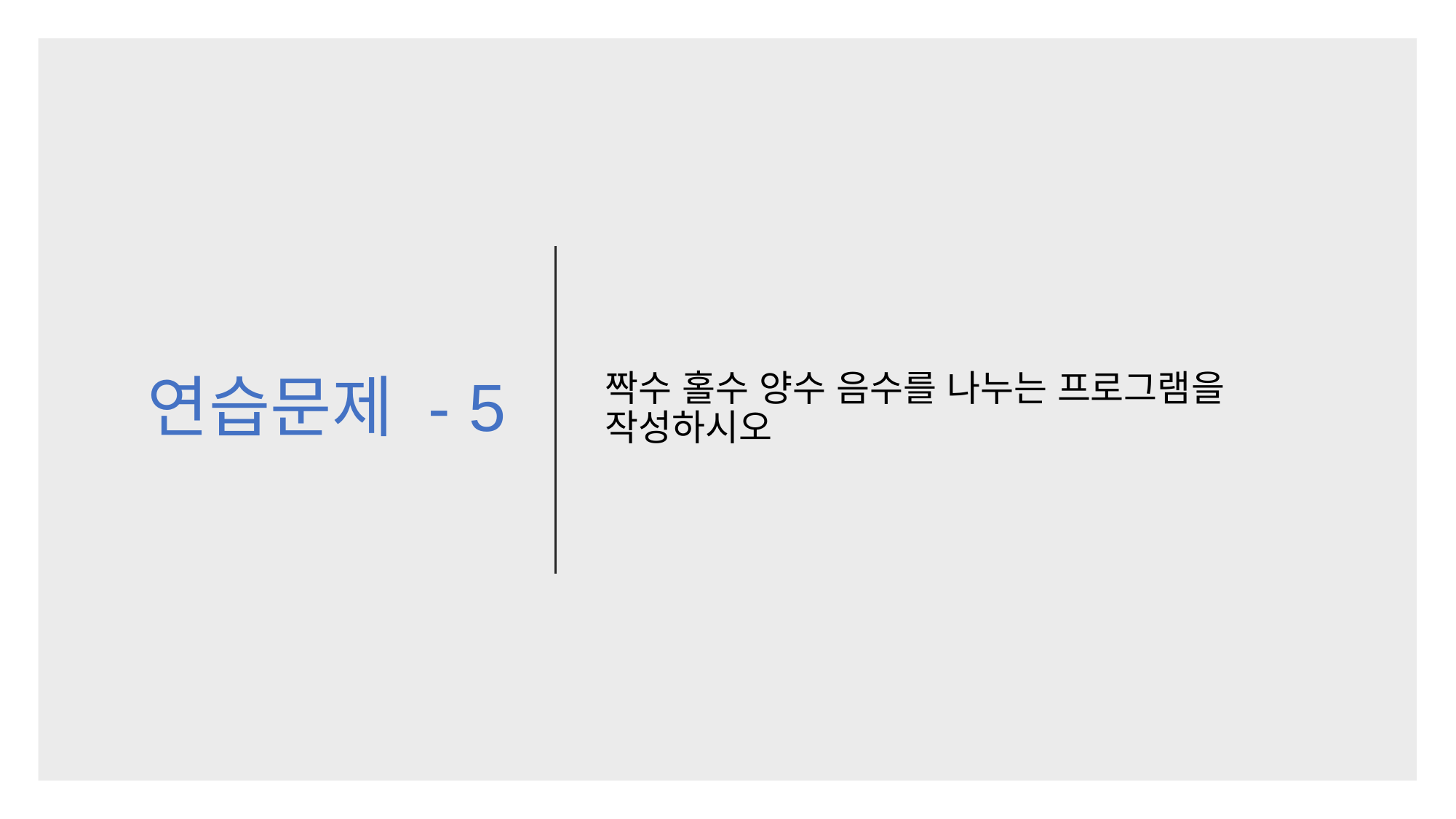

# 연습문제 - 5
짝수 홀수 양수 음수를 나누는 프로그램을 작성하시오